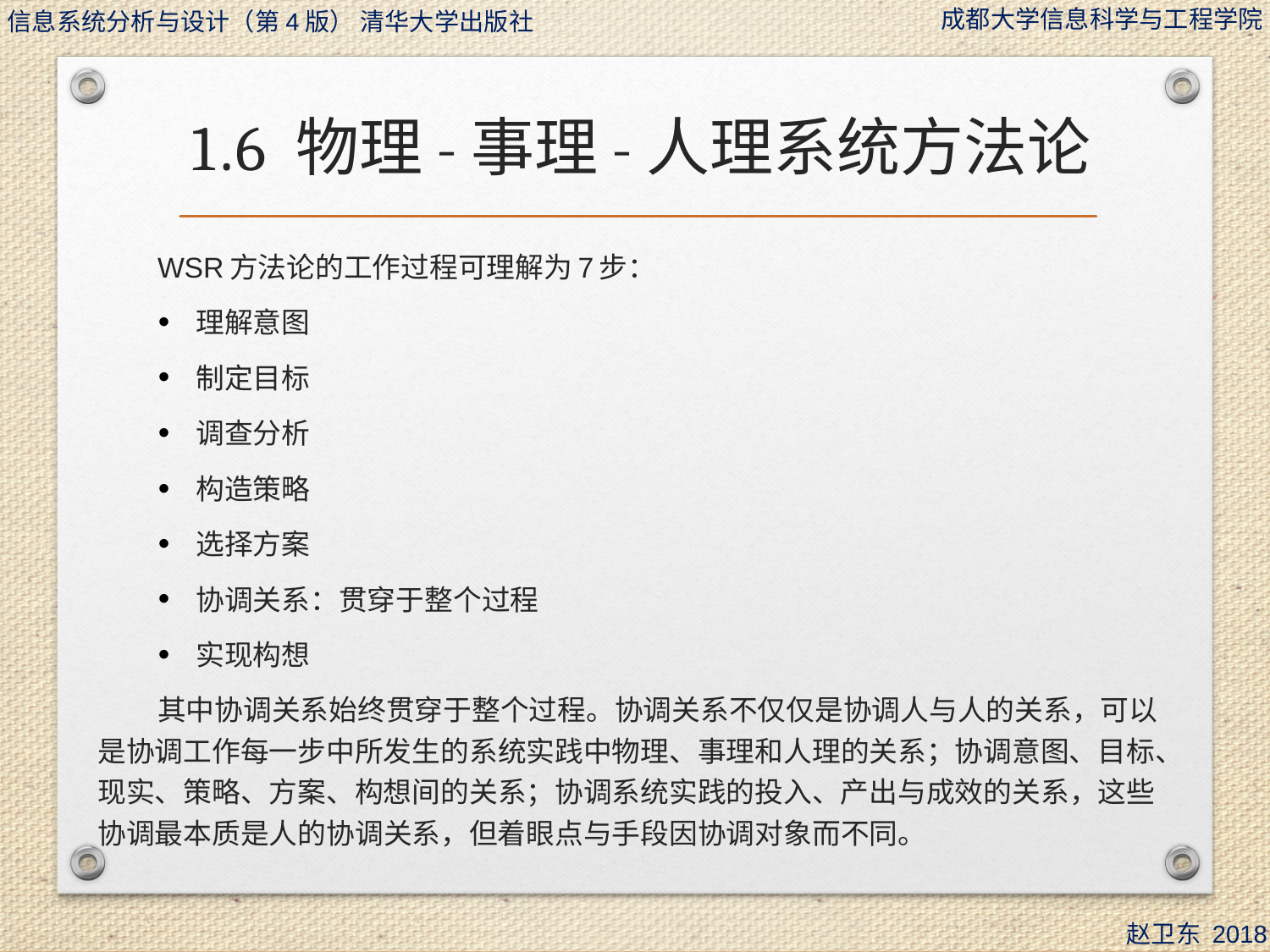

# 1.6 物理-事理-人理系统方法论
WSR方法论的工作过程可理解为7步：
理解意图
制定目标
调查分析
构造策略
选择方案
协调关系：贯穿于整个过程
实现构想
其中协调关系始终贯穿于整个过程。协调关系不仅仅是协调人与人的关系，可以是协调工作每一步中所发生的系统实践中物理、事理和人理的关系；协调意图、目标、现实、策略、方案、构想间的关系；协调系统实践的投入、产出与成效的关系，这些协调最本质是人的协调关系，但着眼点与手段因协调对象而不同。